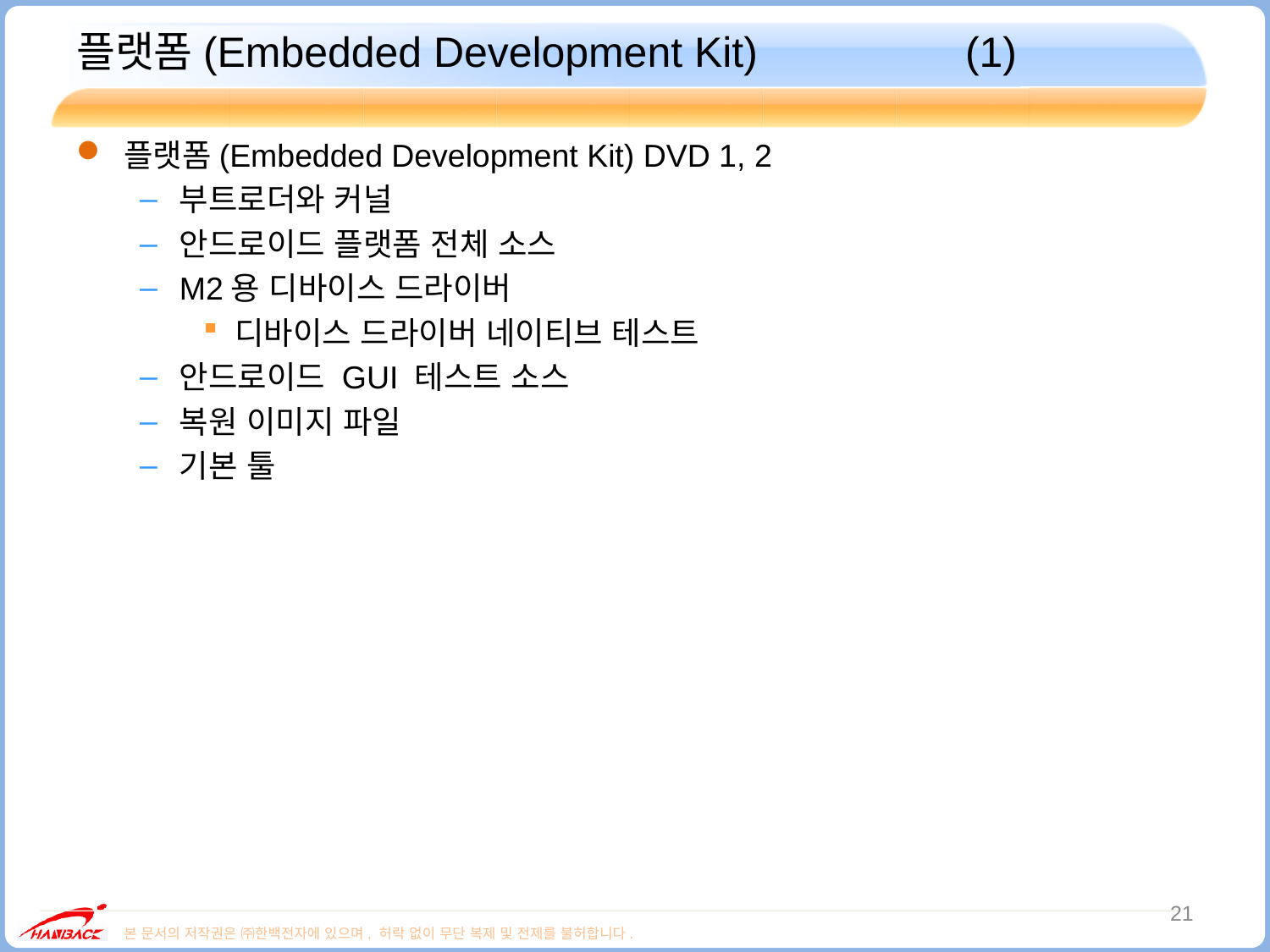

# 플랫폼(Embedded Development Kit)		(1)
플랫폼(Embedded Development Kit) DVD 1, 2
부트로더와 커널
안드로이드 플랫폼 전체 소스
M2용 디바이스 드라이버
디바이스 드라이버 네이티브 테스트
안드로이드 GUI 테스트 소스
복원 이미지 파일
기본 툴
21